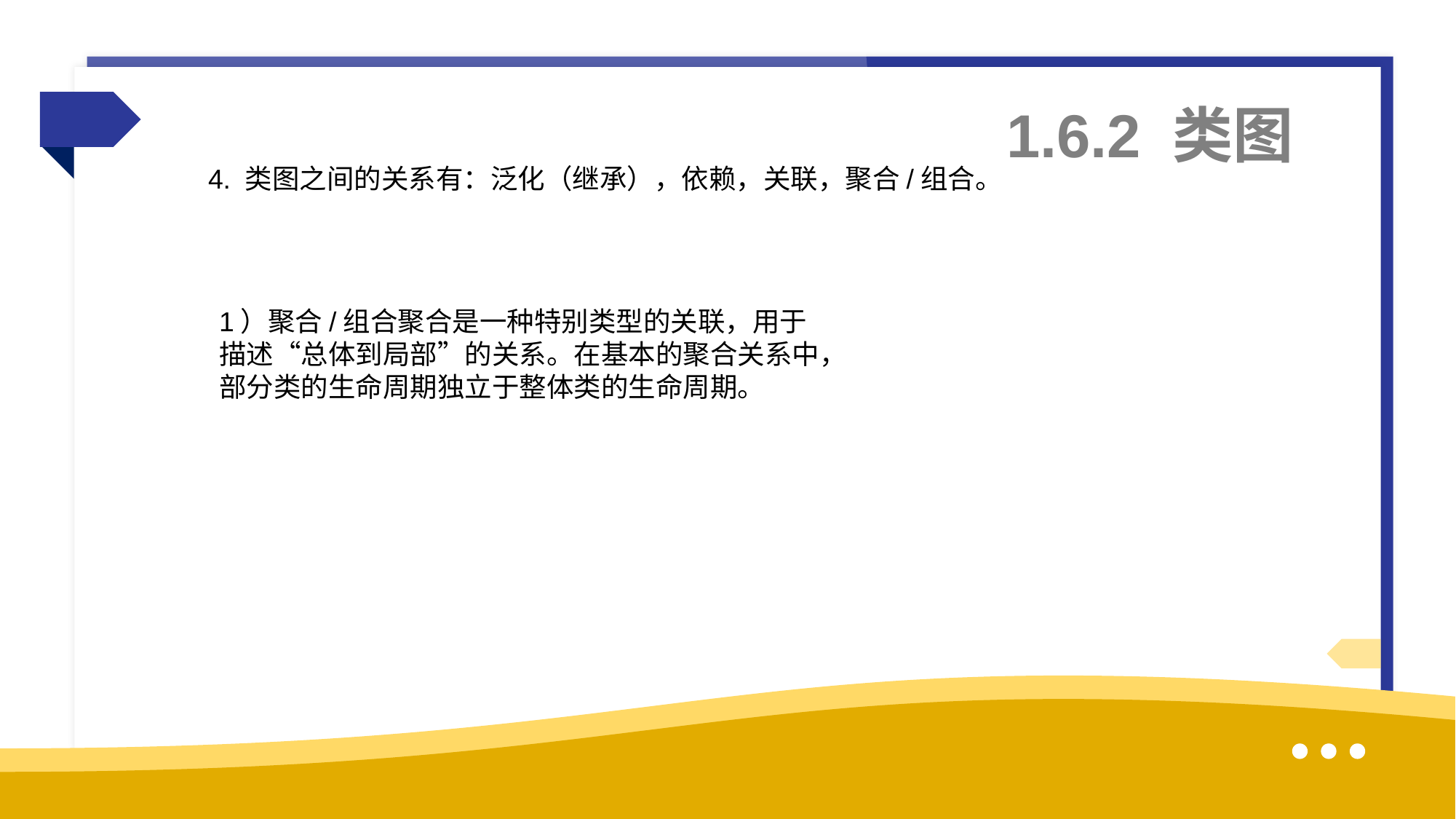

1.6.2 类图
4. 类图之间的关系有：泛化（继承），依赖，关联，聚合/组合。
1）聚合/组合聚合是一种特别类型的关联，用于描述“总体到局部”的关系。在基本的聚合关系中，部分类的生命周期独立于整体类的生命周期。